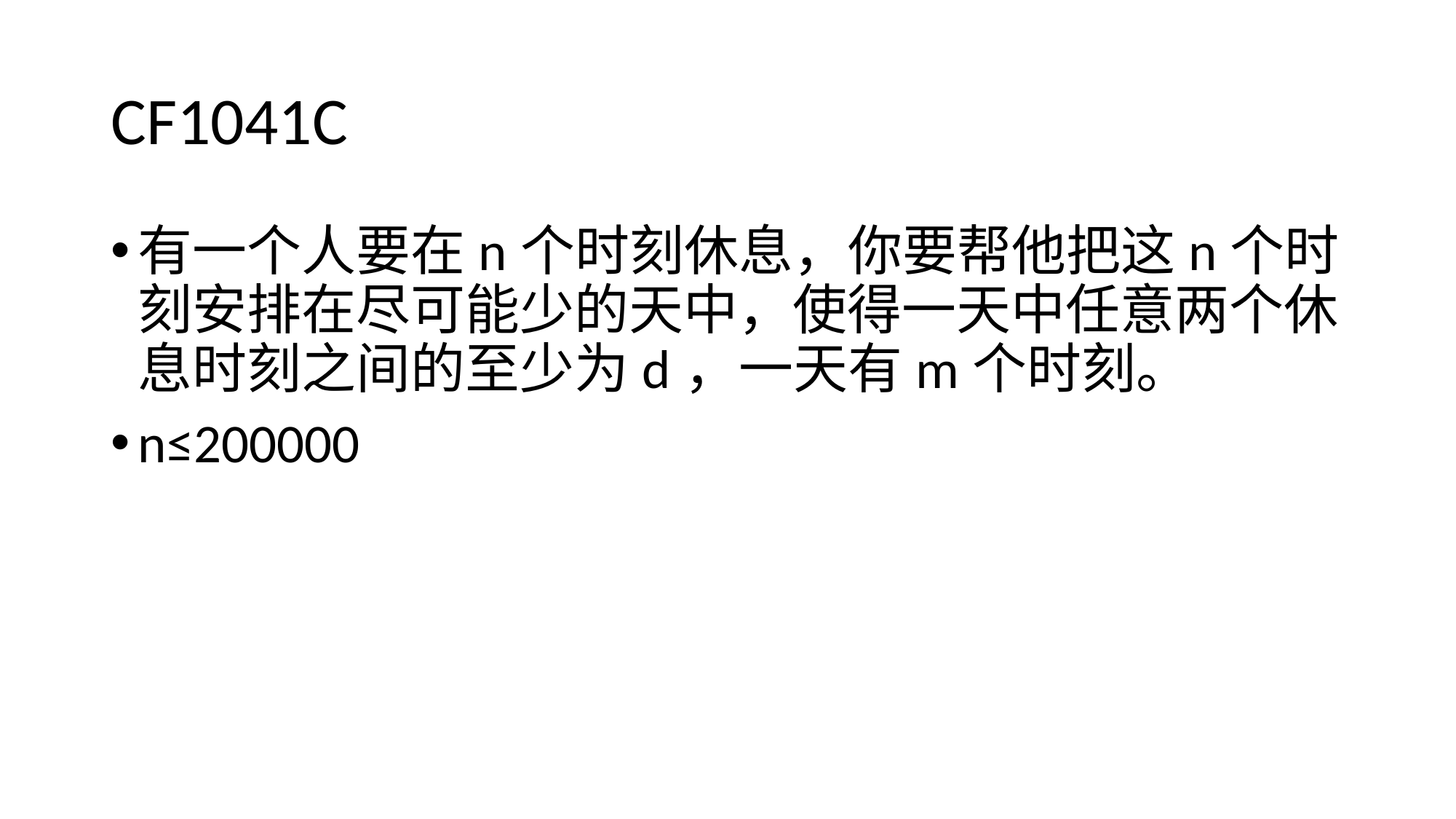

# CF1041C
有一个人要在n个时刻休息，你要帮他把这n个时刻安排在尽可能少的天中，使得一天中任意两个休息时刻之间的至少为d，一天有m个时刻。
n≤200000